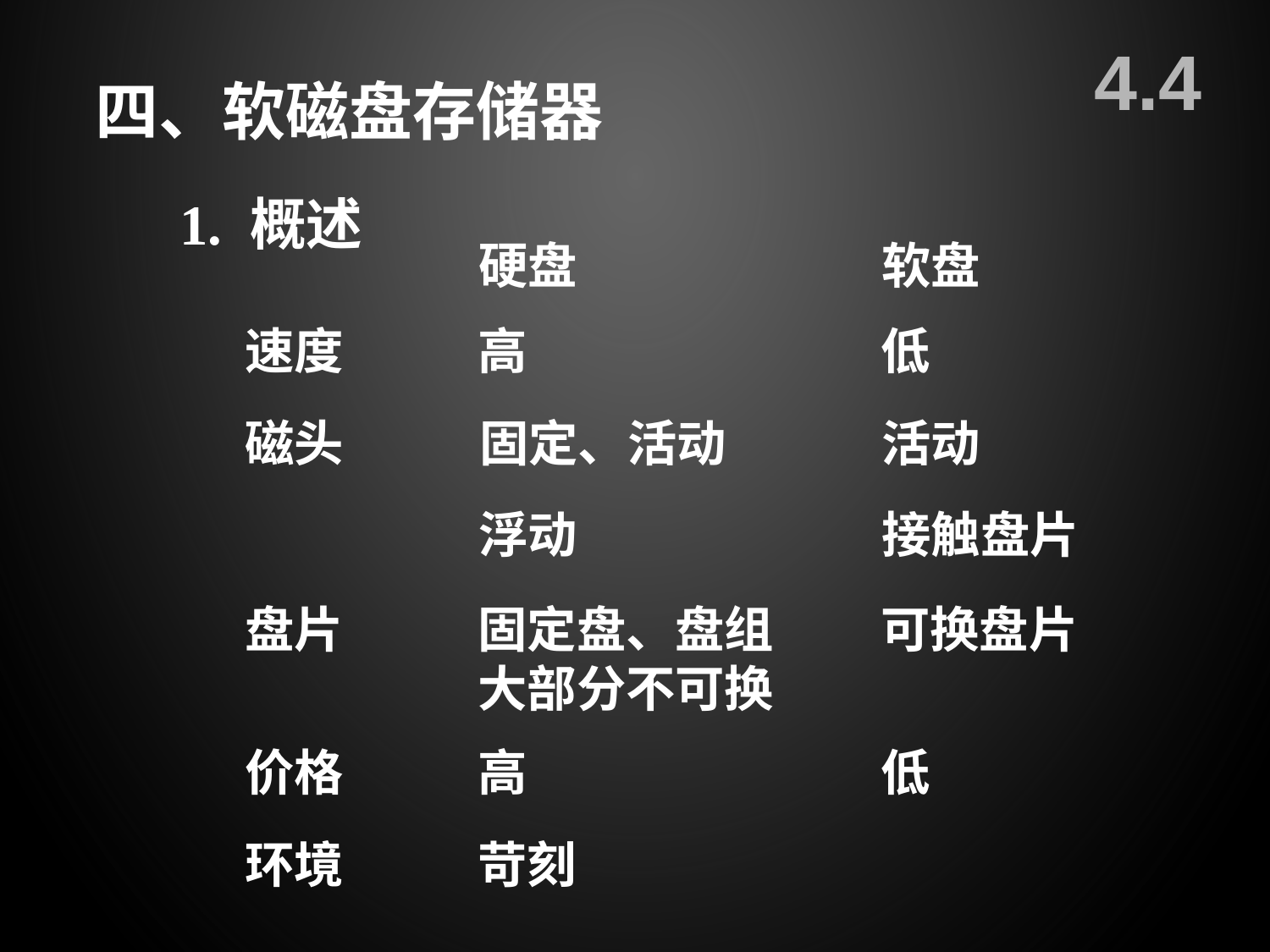

4.4
四、软磁盘存储器
1. 概述
硬盘
软盘
速度
高
低
磁头
固定、活动
活动
浮动
接触盘片
盘片
固定盘、盘组
大部分不可换
可换盘片
价格
高
低
环境
苛刻